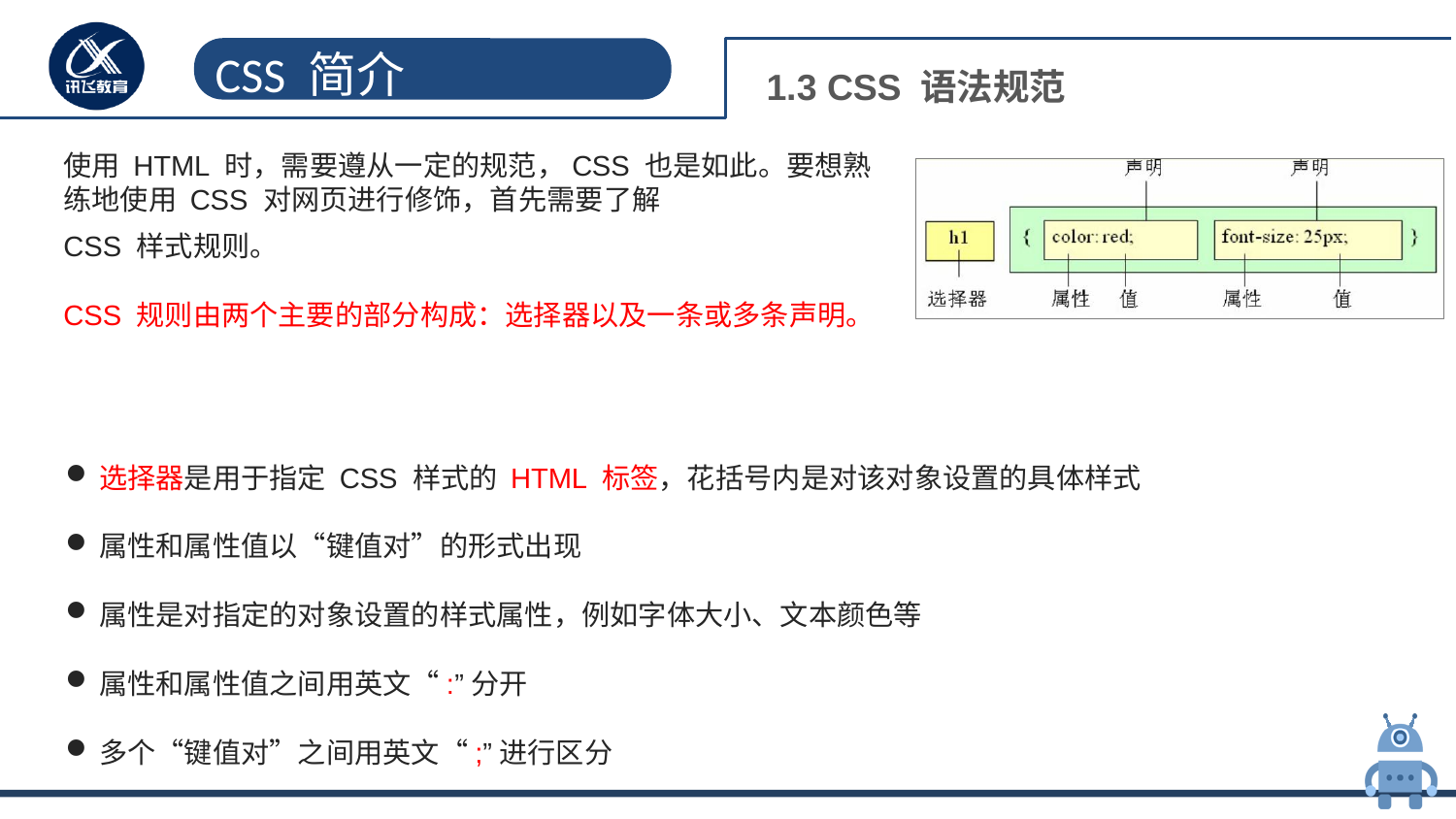

CSS 简介
1.3 CSS 语法规范
使用 HTML 时，需要遵从一定的规范，CSS 也是如此。要想熟练地使用 CSS 对网页进行修饰，首先需要了解
CSS 样式规则。

CSS 规则由两个主要的部分构成：选择器以及一条或多条声明。

选择器是用于指定 CSS 样式的 HTML 标签，花括号内是对该对象设置的具体样式

属性和属性值以“键值对”的形式出现

属性是对指定的对象设置的样式属性，例如字体大小、文本颜色等

属性和属性值之间用英文“:”分开

多个“键值对”之间用英文“;”进行区分